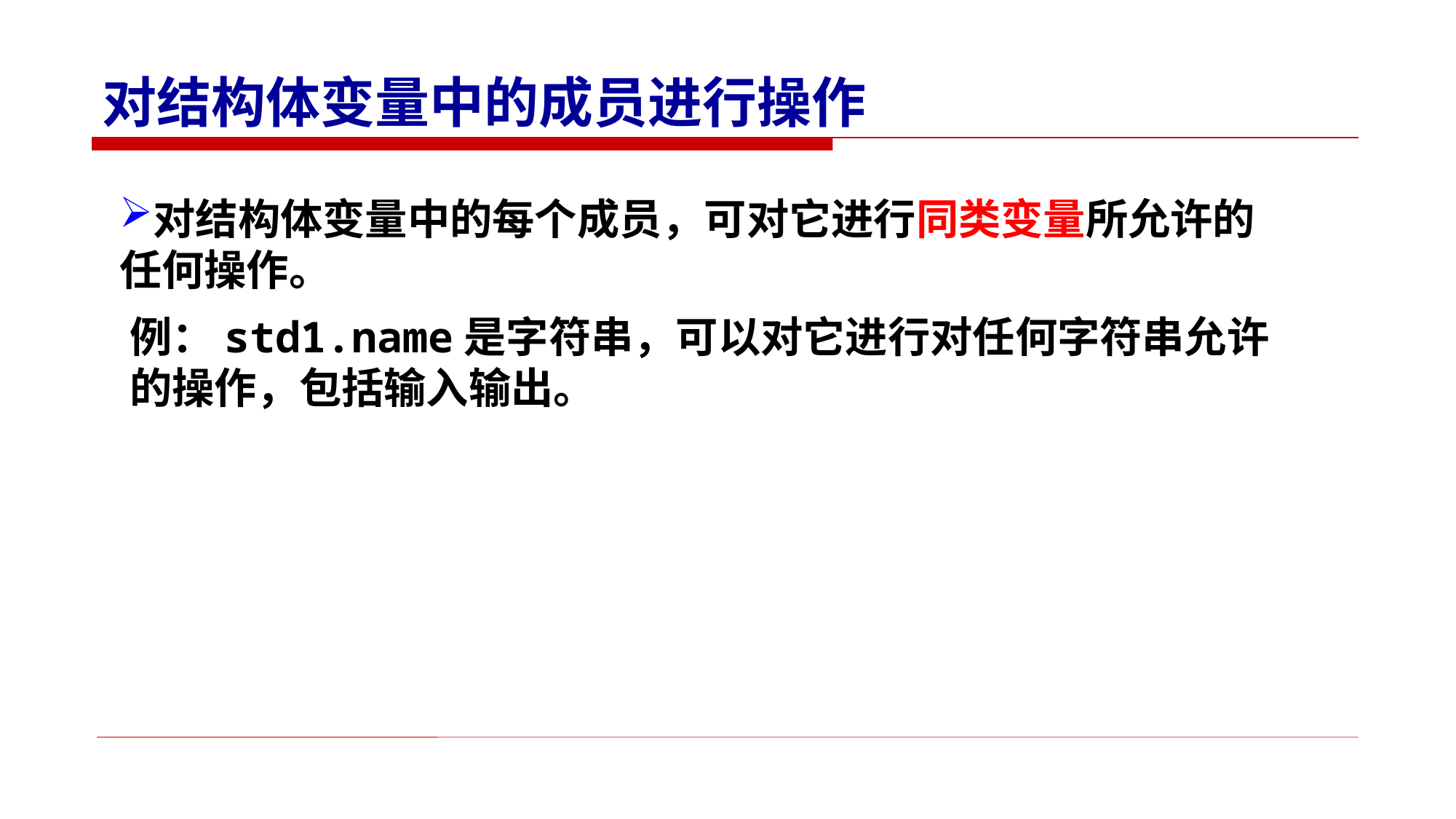

对结构体变量中的成员进行操作
对结构体变量中的每个成员，可对它进行同类变量所允许的任何操作。
例：std1.name是字符串，可以对它进行对任何字符串允许的操作，包括输入输出。